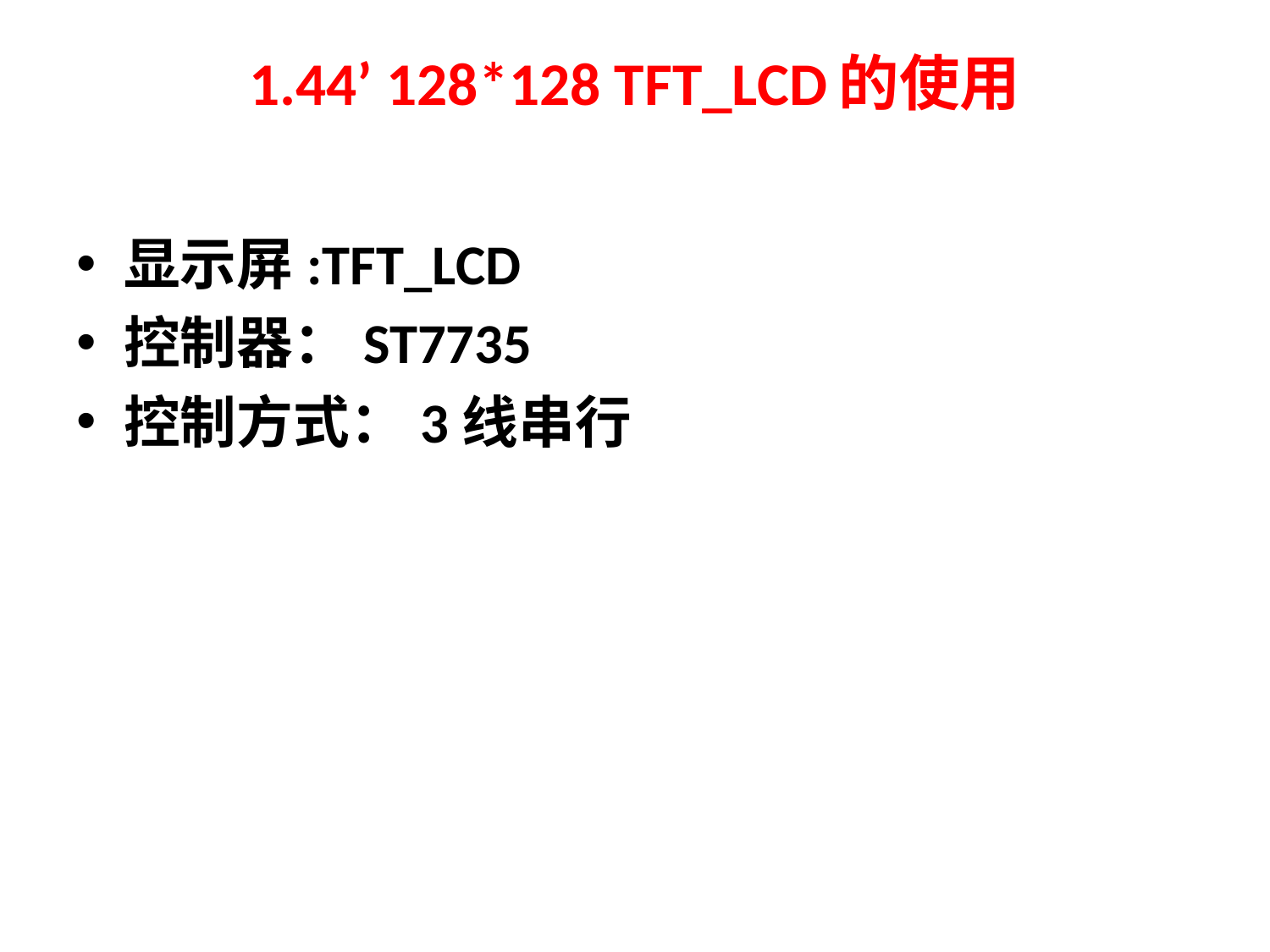

# 1.44’ 128*128 TFT_LCD的使用
显示屏:TFT_LCD
控制器：ST7735
控制方式：3线串行